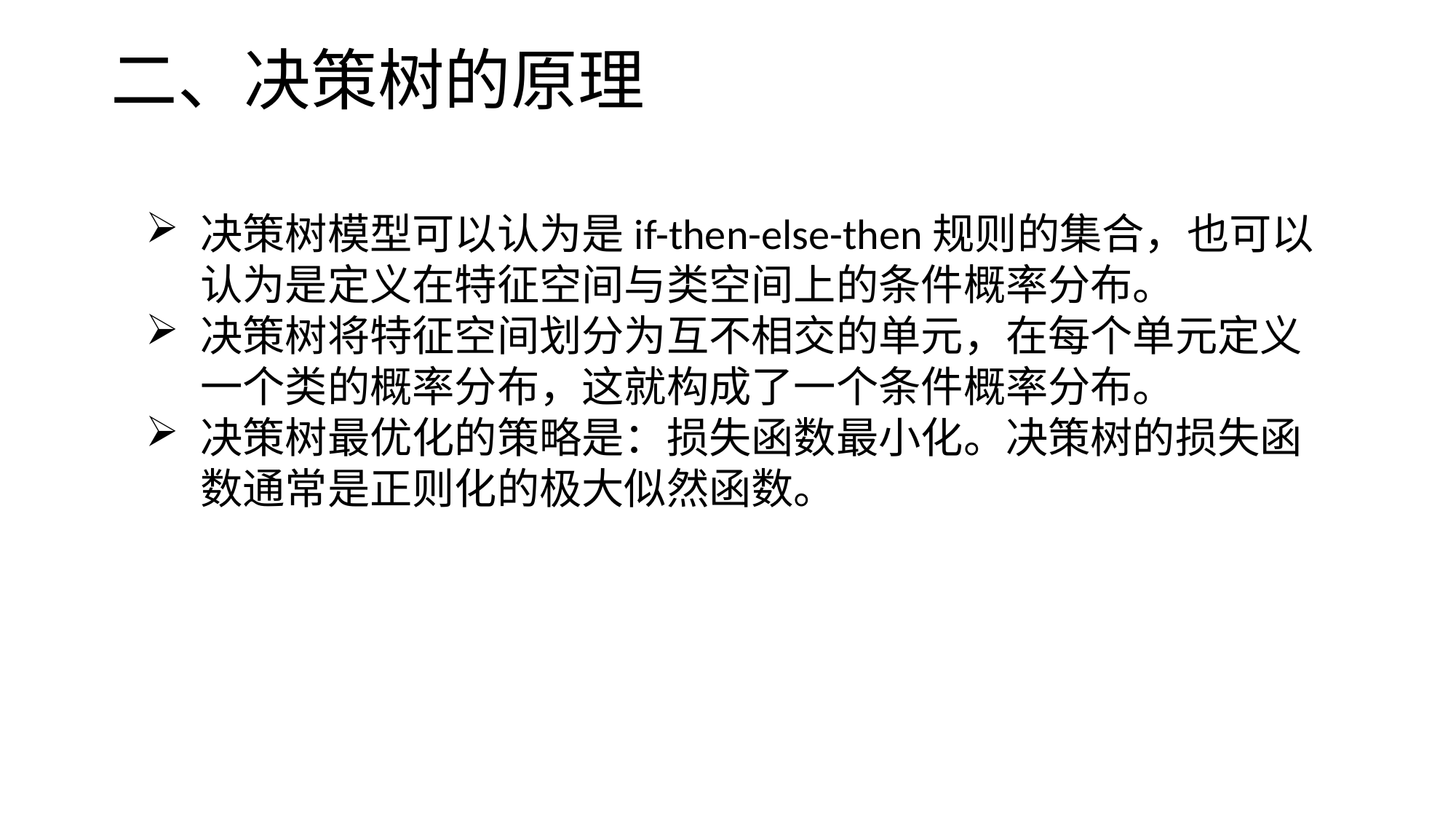

# 二、决策树的原理
决策树模型可以认为是if-then-else-then规则的集合，也可以认为是定义在特征空间与类空间上的条件概率分布。
决策树将特征空间划分为互不相交的单元，在每个单元定义一个类的概率分布，这就构成了一个条件概率分布。
决策树最优化的策略是：损失函数最小化。决策树的损失函数通常是正则化的极大似然函数。